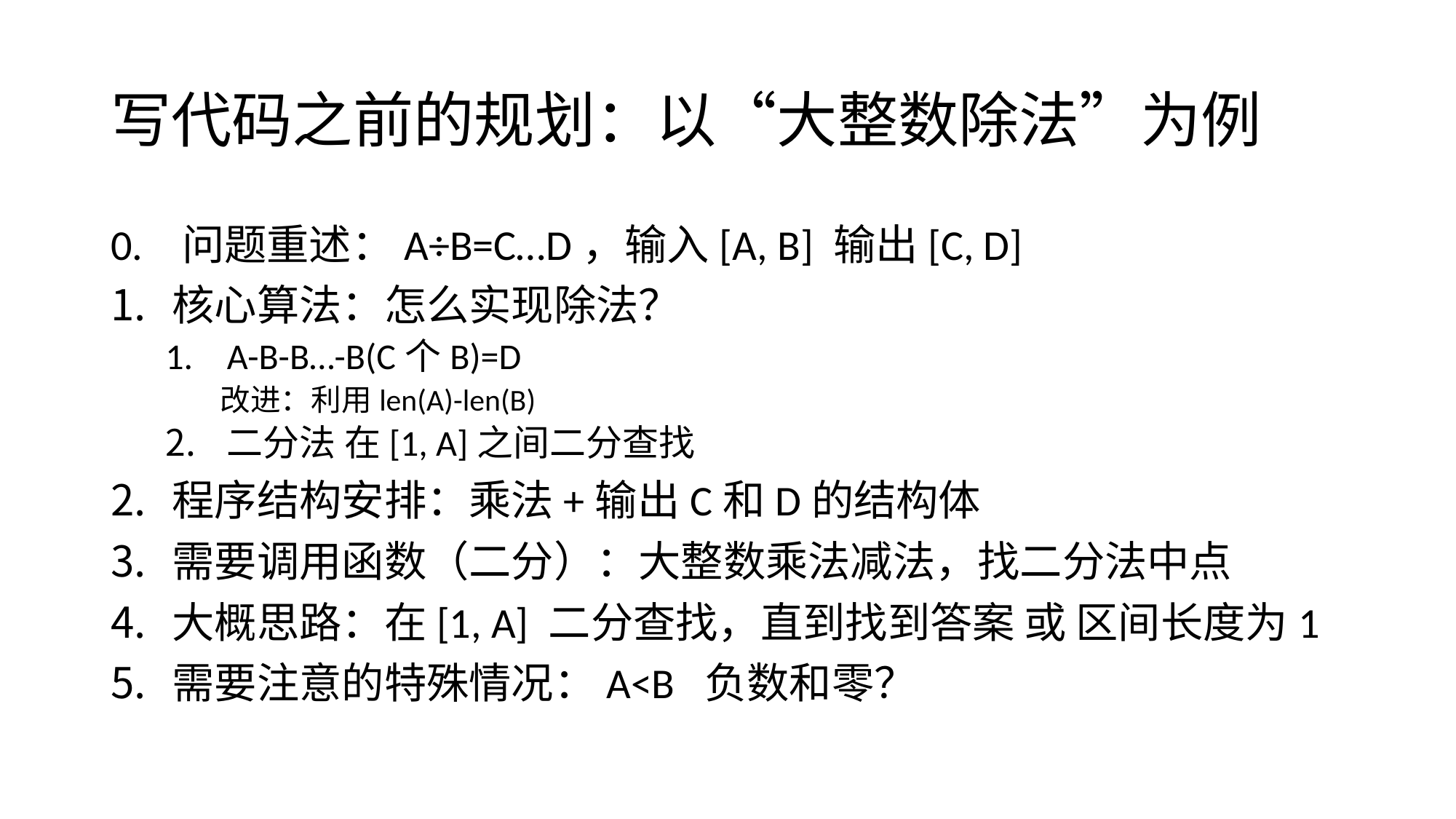

# 写代码之前的规划：以“大整数除法”为例
0.   问题重述：A÷B=C…D，输入[A, B] 输出[C, D]
核心算法：怎么实现除法？
A-B-B…-B(C个B)=D
改进：利用len(A)-len(B)
二分法 在[1, A]之间二分查找
程序结构安排：乘法+输出C和D的结构体
需要调用函数（二分）：大整数乘法减法，找二分法中点
大概思路：在[1, A] 二分查找，直到找到答案 或 区间长度为1
需要注意的特殊情况：A<B  负数和零？